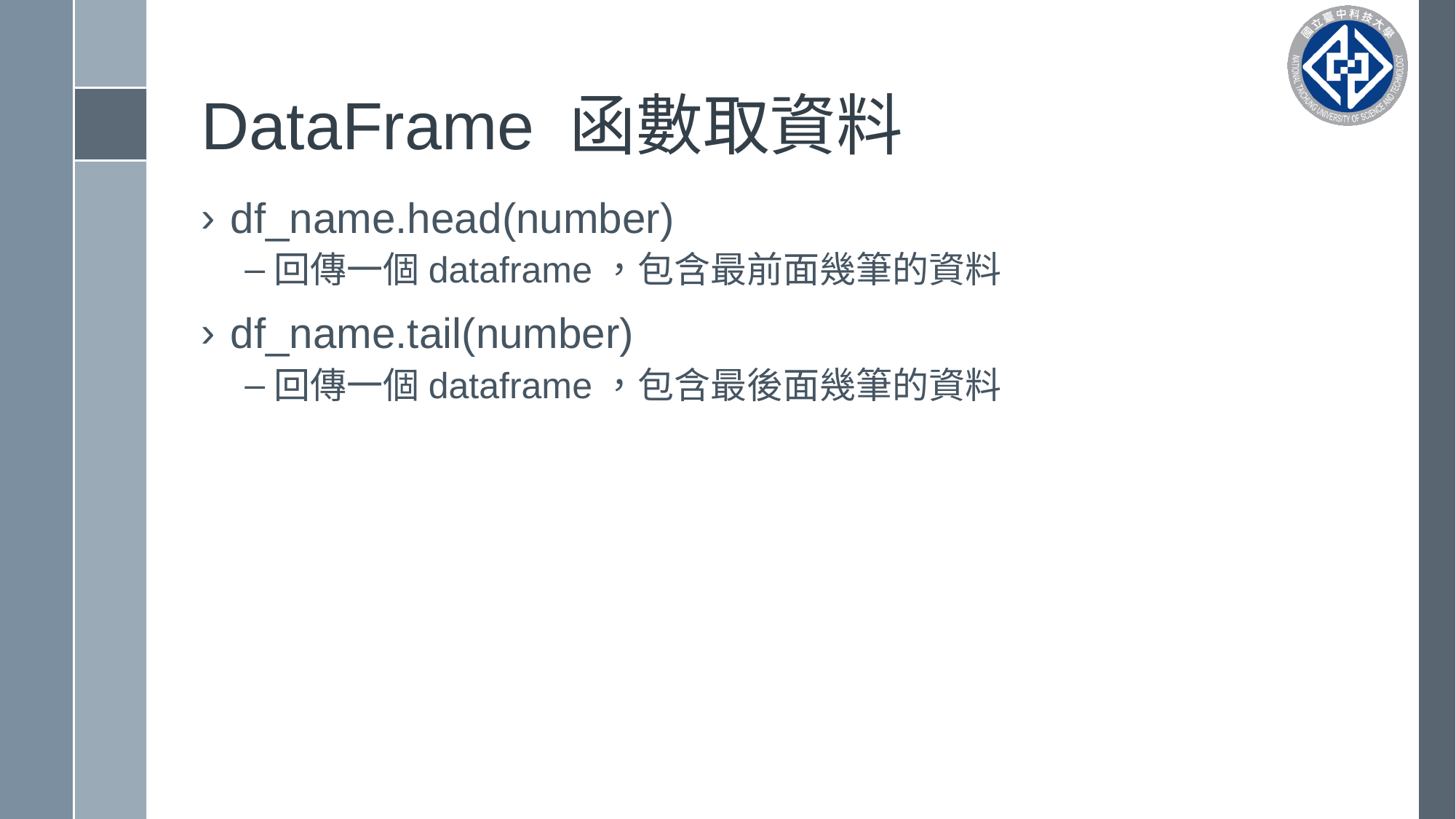

# DataFrame 函數取資料
df_name.head(number)
回傳一個dataframe，包含最前面幾筆的資料
df_name.tail(number)
回傳一個dataframe，包含最後面幾筆的資料